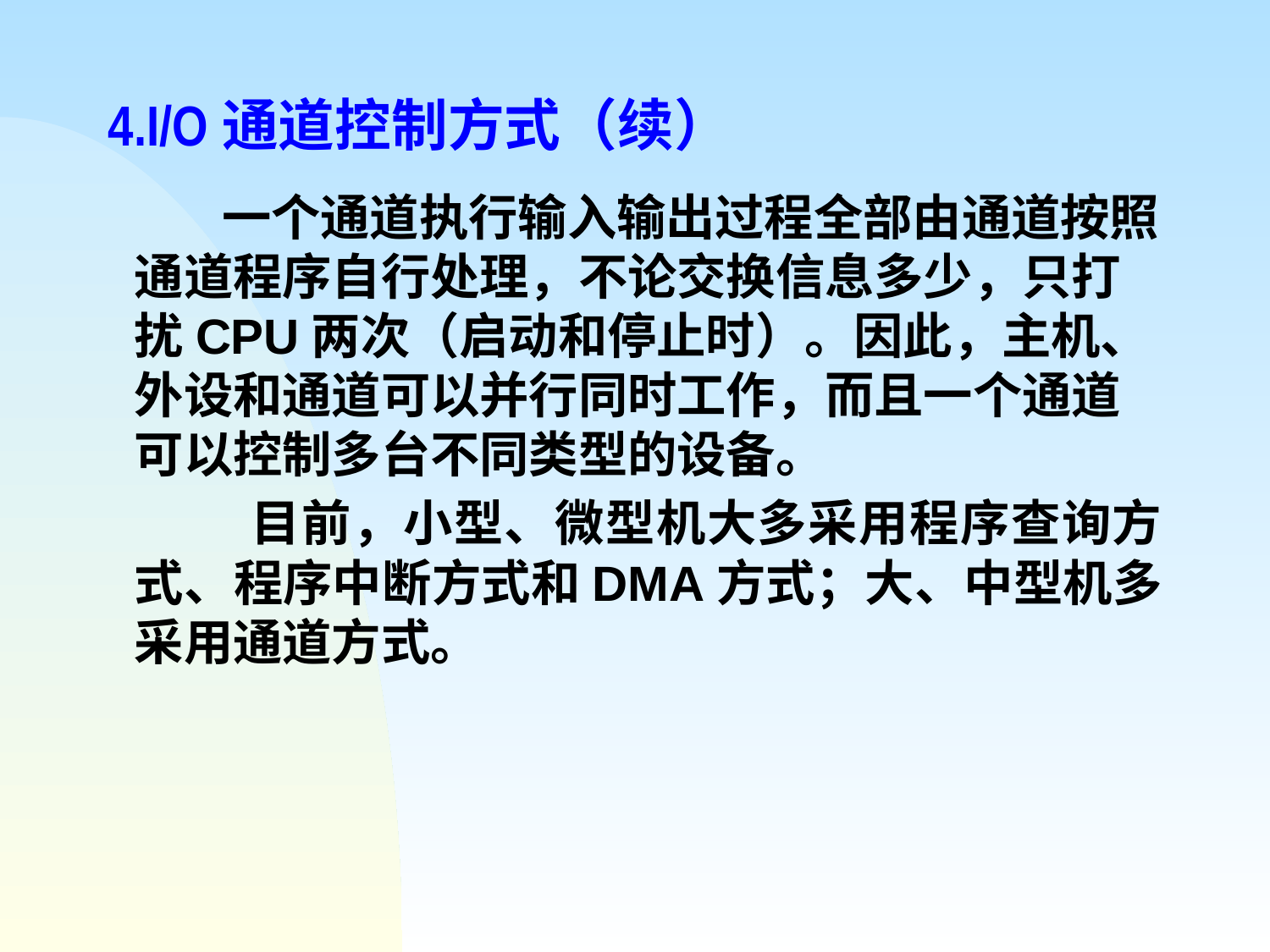

4.I/O通道控制方式（续）
           一个通道执行输入输出过程全部由通道按照通道程序自行处理，不论交换信息多少，只打扰CPU两次（启动和停止时）。因此，主机、外设和通道可以并行同时工作，而且一个通道可以控制多台不同类型的设备。
            目前，小型、微型机大多采用程序查询方式、程序中断方式和DMA方式；大、中型机多采用通道方式。
119